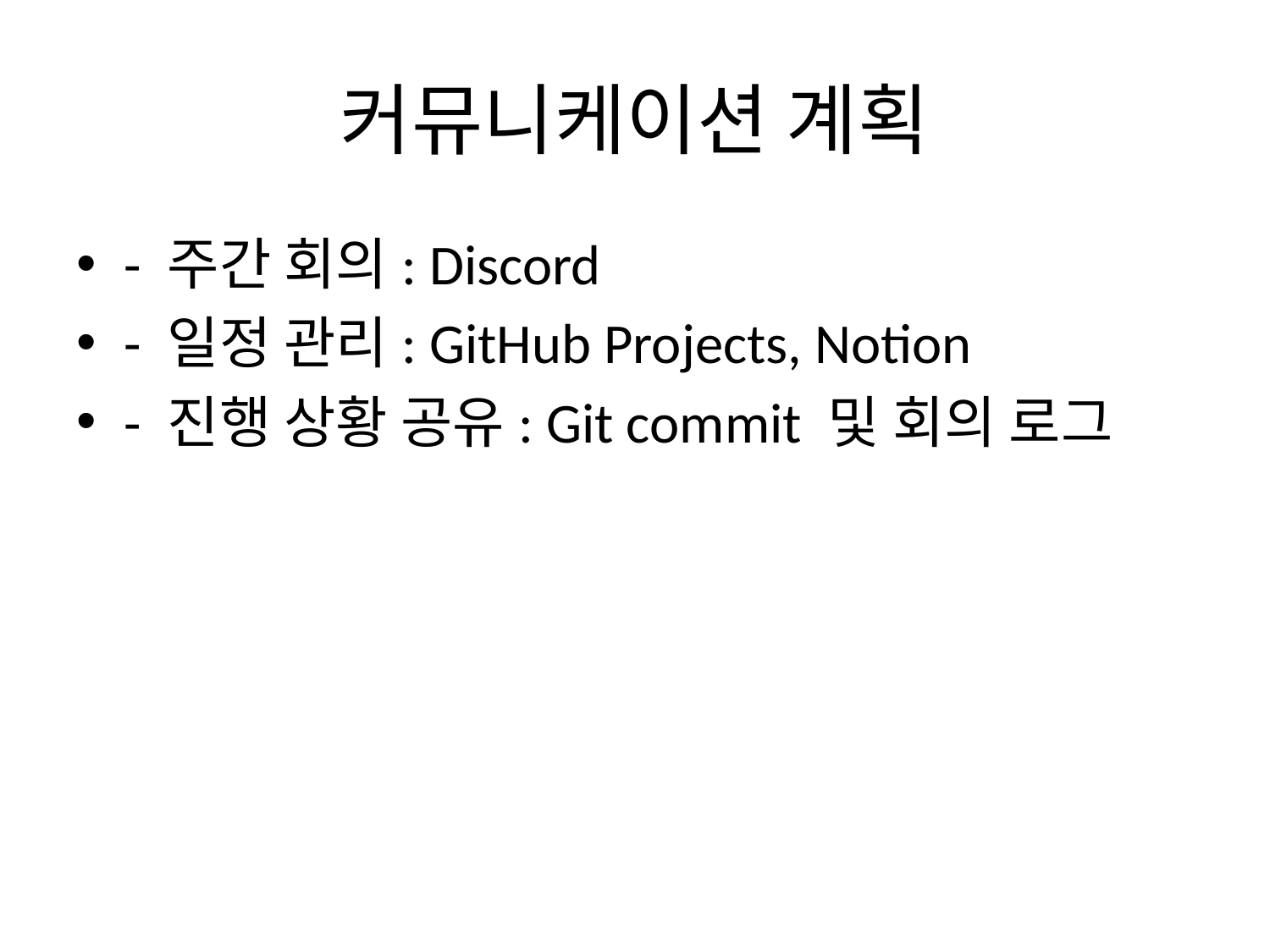

# 커뮤니케이션 계획
- 주간 회의: Discord
- 일정 관리: GitHub Projects, Notion
- 진행 상황 공유: Git commit 및 회의 로그